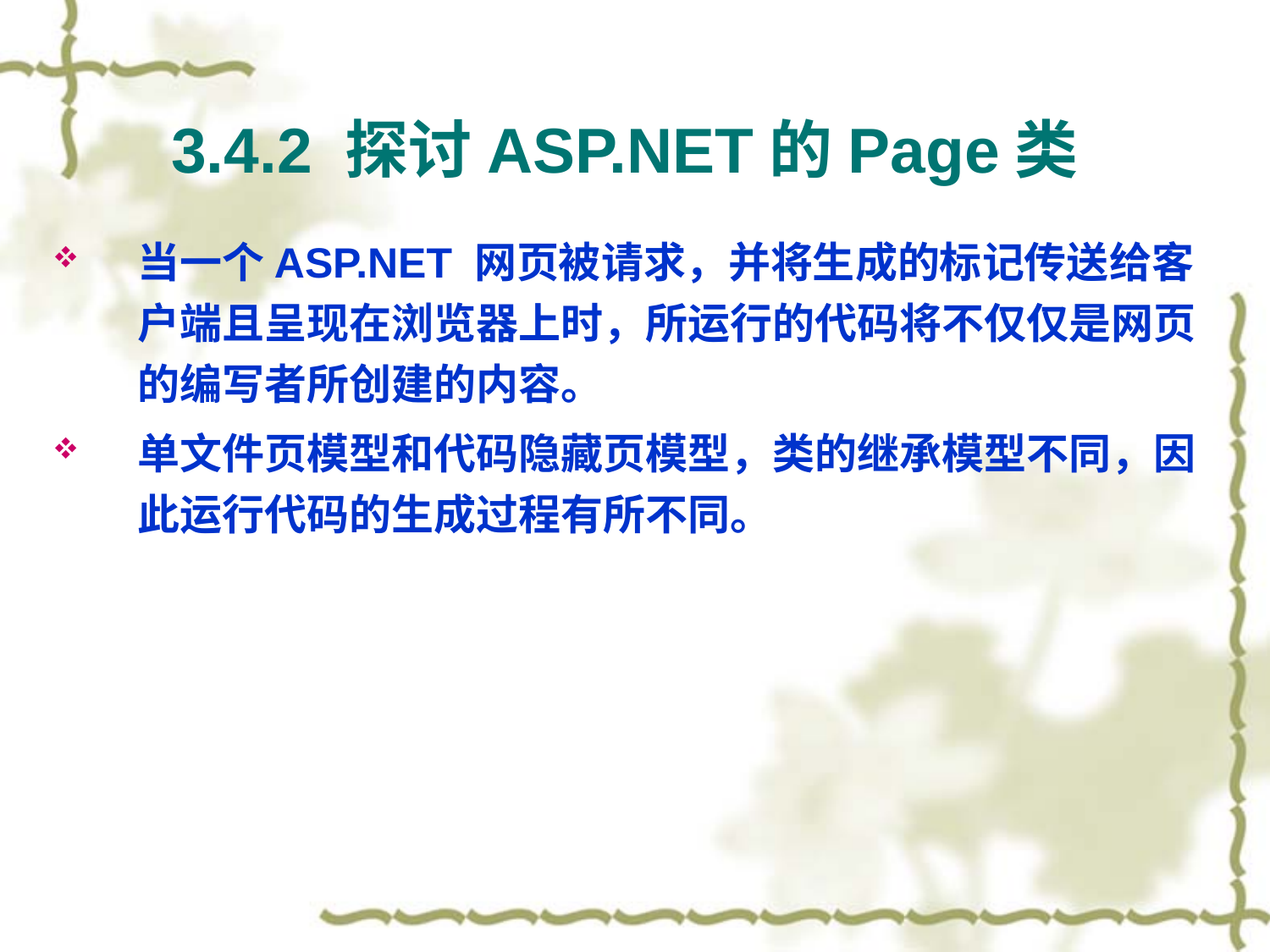

3.4.2 探讨ASP.NET的Page类
当一个ASP.NET 网页被请求，并将生成的标记传送给客户端且呈现在浏览器上时，所运行的代码将不仅仅是网页的编写者所创建的内容。
单文件页模型和代码隐藏页模型，类的继承模型不同，因此运行代码的生成过程有所不同。